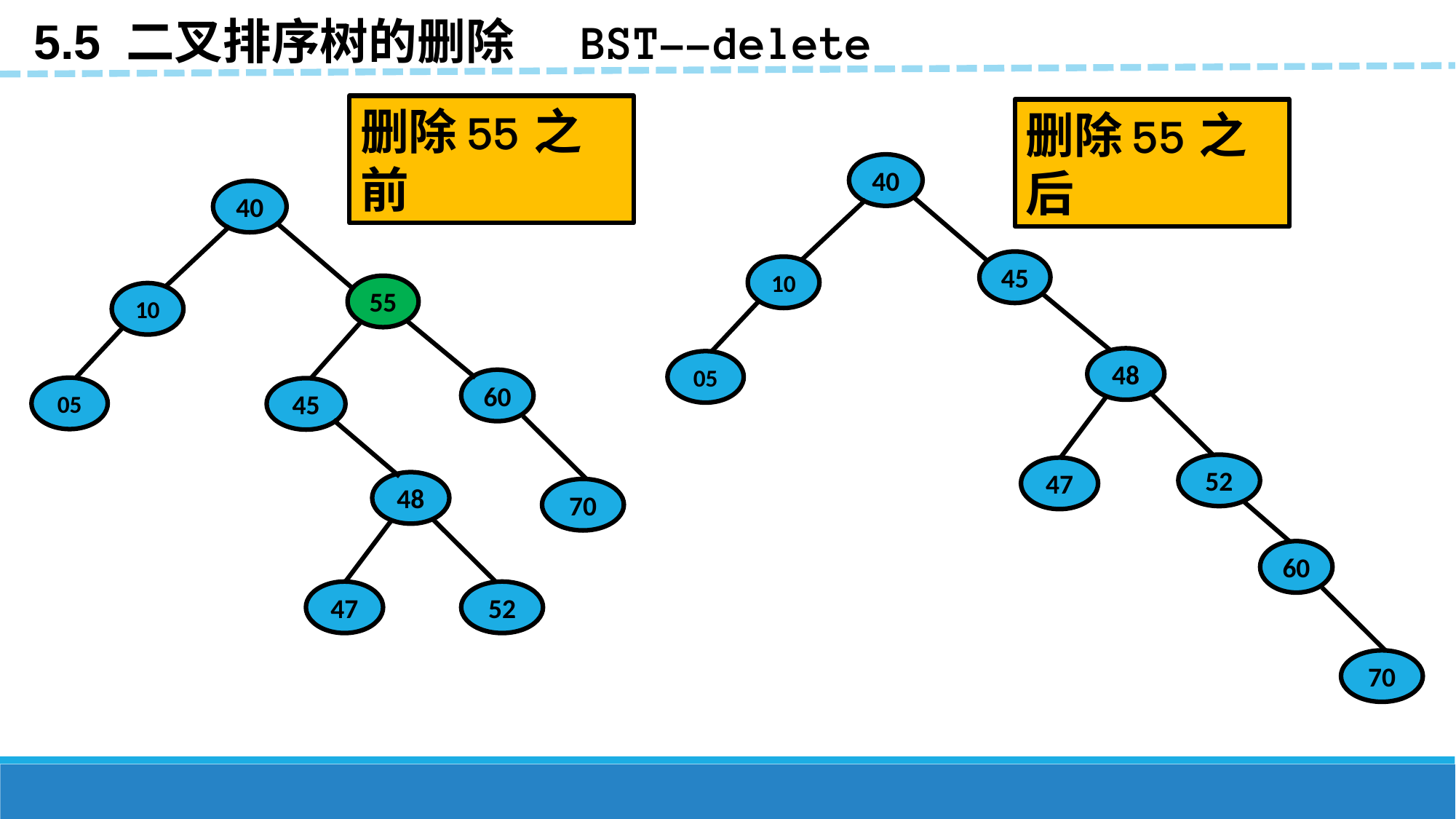

5.5 二叉排序树的删除     BST--delete
删除55之前
删除55之后
40
40

45
10
55
10

48
05
60
05
45

52
47
48
70

60
47
52

70